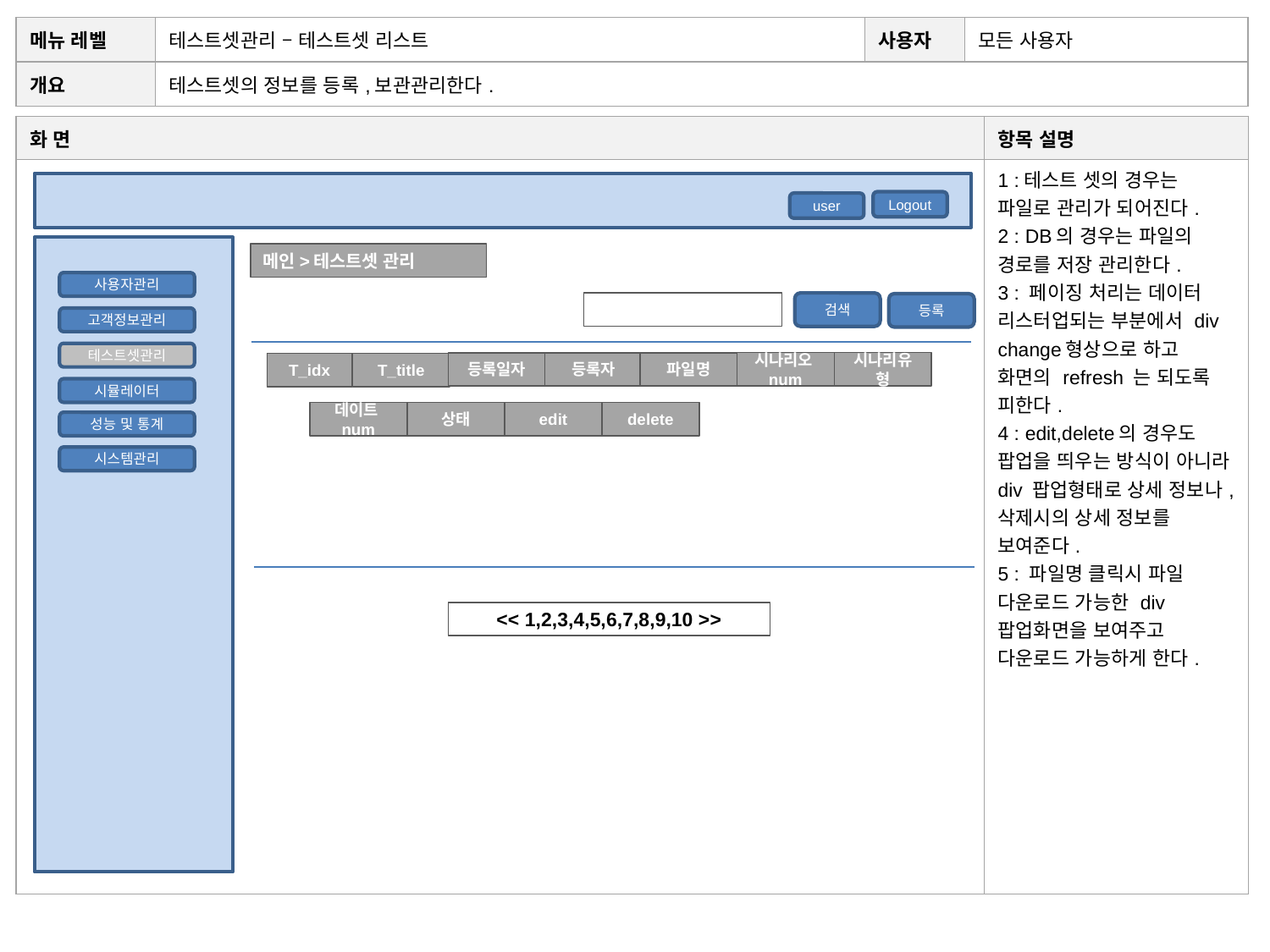

| 메뉴 레벨 | 테스트셋관리 – 테스트셋 리스트 | 사용자 | 모든 사용자 |
| --- | --- | --- | --- |
| 개요 | 테스트셋의 정보를 등록,보관관리한다. |  |  |
| 화 면 | 항목 설명 |
| --- | --- |
|  | 1 :테스트 셋의 경우는 파일로 관리가 되어진다. 2 : DB의 경우는 파일의 경로를 저장 관리한다. 3 : 페이징 처리는 데이터 리스터업되는 부분에서 div change형상으로 하고 화면의 refresh 는 되도록 피한다. 4 : edit,delete의 경우도 팝업을 띄우는 방식이 아니라 div 팝업형태로 상세 정보나,삭제시의 상세 정보를 보여준다. 5 : 파일명 클릭시 파일 다운로드 가능한 div 팝업화면을 보여주고 다운로드 가능하게 한다. |

Logout
user

메인>테스트셋 관리
사용자관리
검색
검색
등록
고객정보관리
테스트셋관리
시나리오num
시나리유형
파일명
등록일자
등록자
T_title
T_idx
시뮬레이터
데이트num
상태
edit
delete
성능 및 통계
시스템관리
<< 1,2,3,4,5,6,7,8,9,10 >>